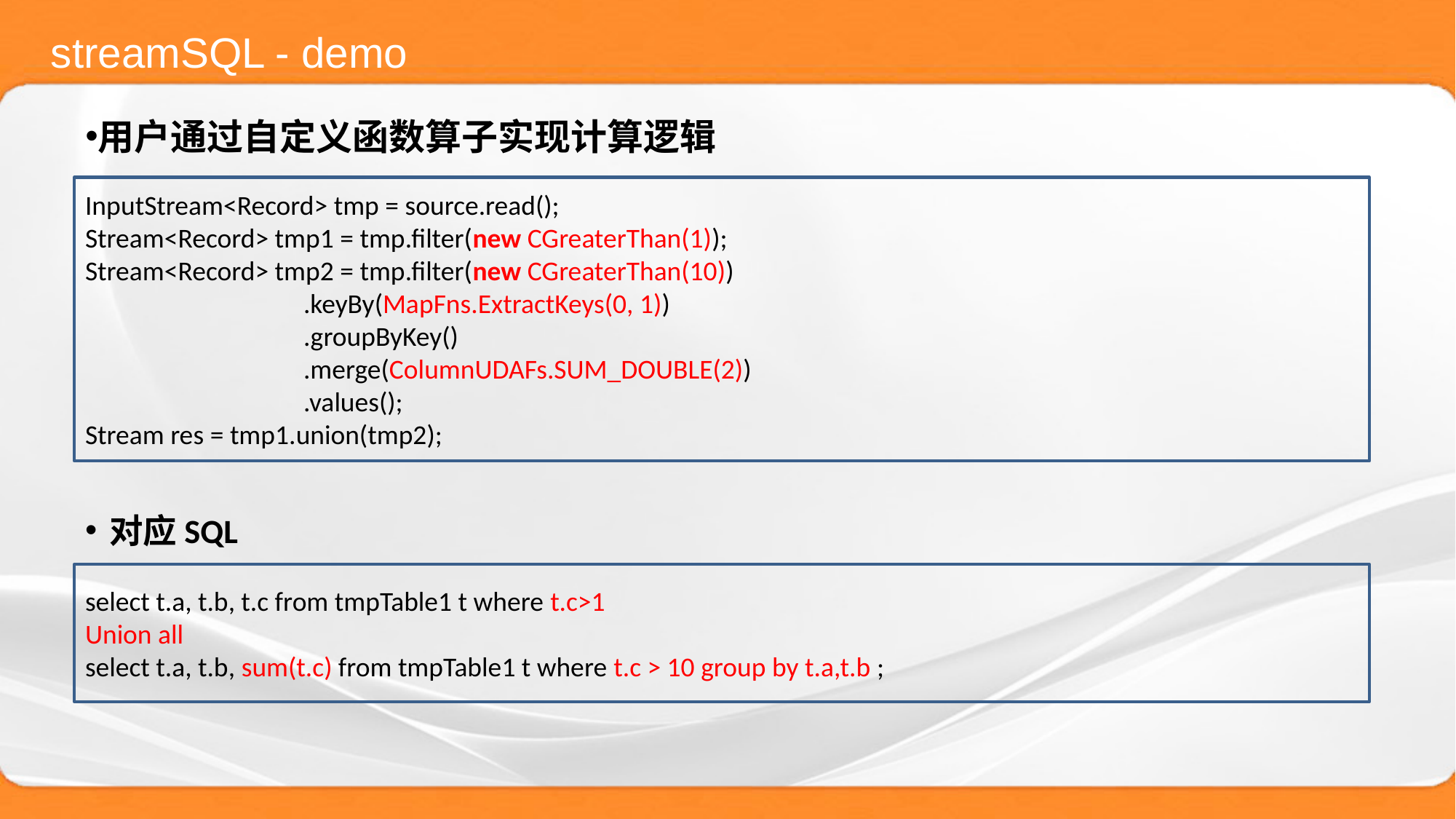

# streamSQL - demo
用户通过自定义函数算子实现计算逻辑

InputStream<Record> tmp = source.read();
Stream<Record> tmp1 = tmp.filter(new CGreaterThan(1));
Stream<Record> tmp2 = tmp.filter(new CGreaterThan(10))
		.keyBy(MapFns.ExtractKeys(0, 1))
		.groupByKey()
		.merge(ColumnUDAFs.SUM_DOUBLE(2))
		.values();
Stream res = tmp1.union(tmp2);
对应SQL

select t.a, t.b, t.c from tmpTable1 t where t.c>1
Union all
select t.a, t.b, sum(t.c) from tmpTable1 t where t.c > 10 group by t.a,t.b ;